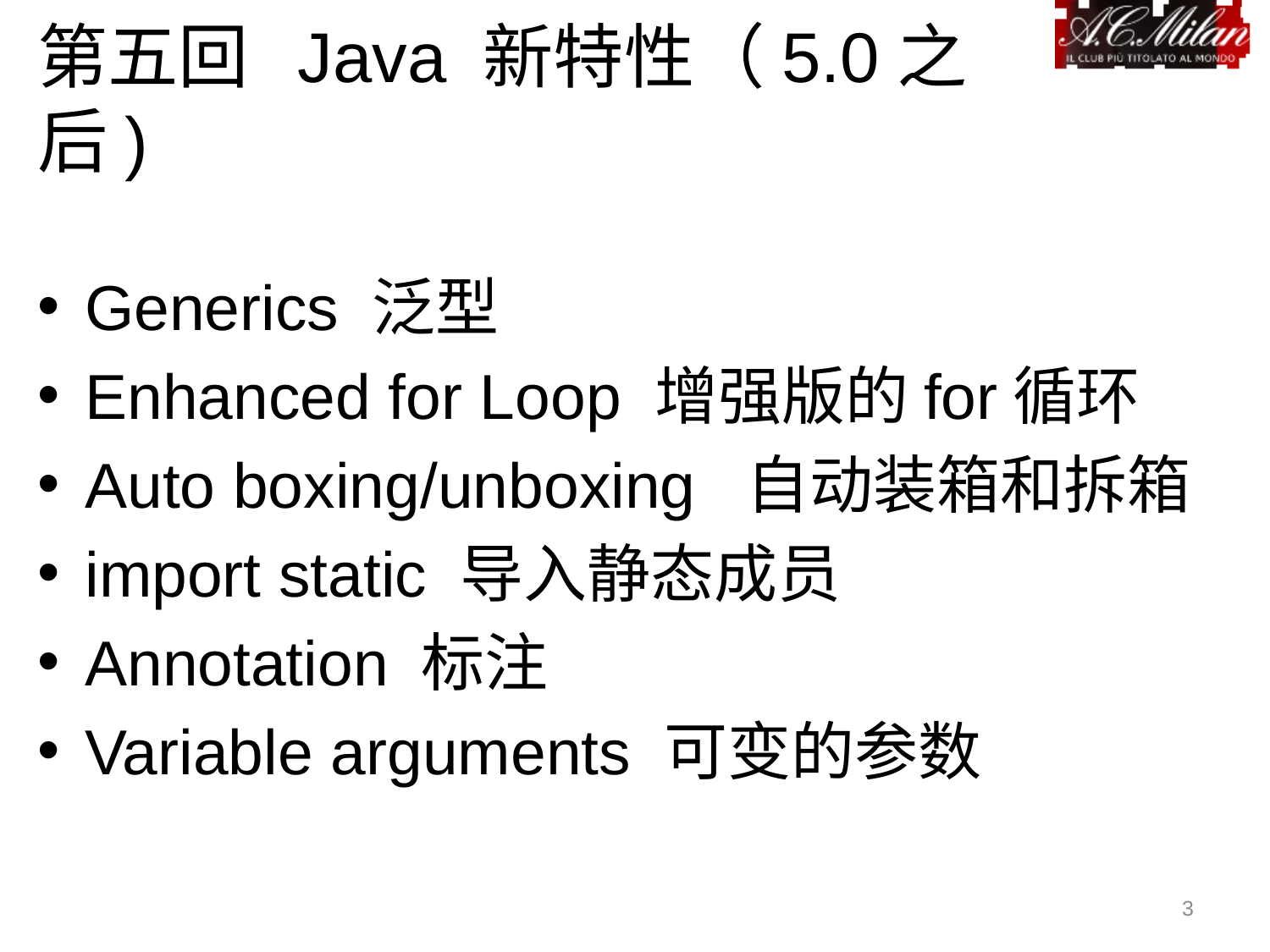

第五回  Java 新特性（5.0之后)
Generics 泛型
Enhanced for Loop 增强版的for循环
Auto boxing/unboxing  自动装箱和拆箱
import static 导入静态成员
Annotation 标注
Variable arguments 可变的参数
3